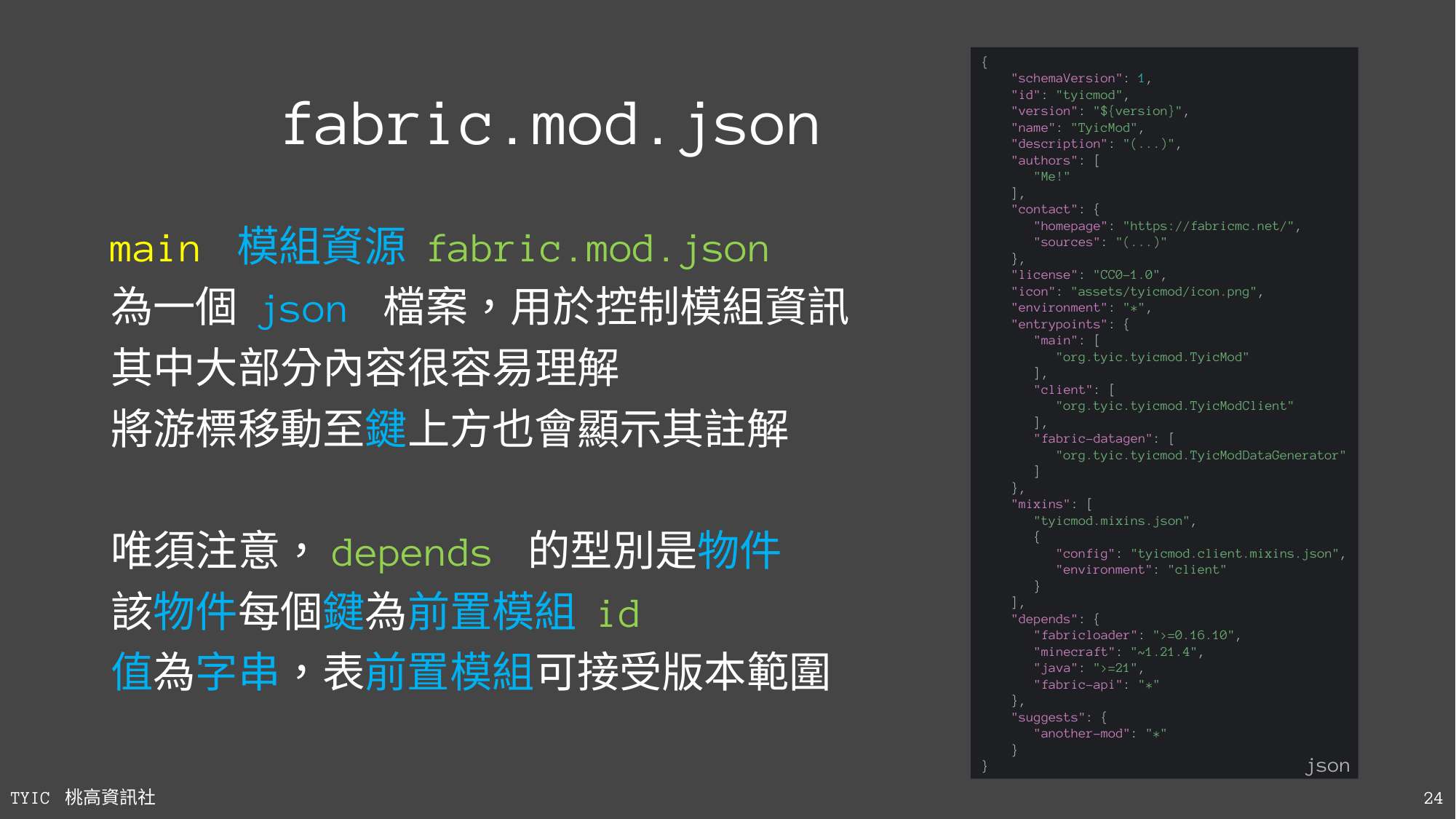

# fabric.mod.json
{
    "schemaVersion": 1,
    "id": "tyicmod",
    "version": "${version}",
    "name": "TyicMod",
    "description": "(...)",
    "authors": [
       "Me!"
    ],
    "contact": {
       "homepage": "https://fabricmc.net/",
       "sources": "(...)"
    },
    "license": "CC0-1.0",
    "icon": "assets/tyicmod/icon.png",
    "environment": "*",
    "entrypoints": {
       "main": [
          "org.tyic.tyicmod.TyicMod"
       ],
       "client": [
          "org.tyic.tyicmod.TyicModClient"
       ],
       "fabric-datagen": [
          "org.tyic.tyicmod.TyicModDataGenerator"
       ]
    },
    "mixins": [
       "tyicmod.mixins.json",
       {
          "config": "tyicmod.client.mixins.json",
          "environment": "client"
       }
    ],
    "depends": {
       "fabricloader": ">=0.16.10",
       "minecraft": "~1.21.4",
       "java": ">=21",
       "fabric-api": "*"
    },
    "suggests": {
       "another-mod": "*"
    }
}
json
main 模組資源 fabric.mod.json
為一個 json 檔案，用於控制模組資訊
其中大部分內容很容易理解
將游標移動至鍵上方也會顯示其註解

唯須注意，depends 的型別是物件
該物件每個鍵為前置模組 id
值為字串，表前置模組可接受版本範圍